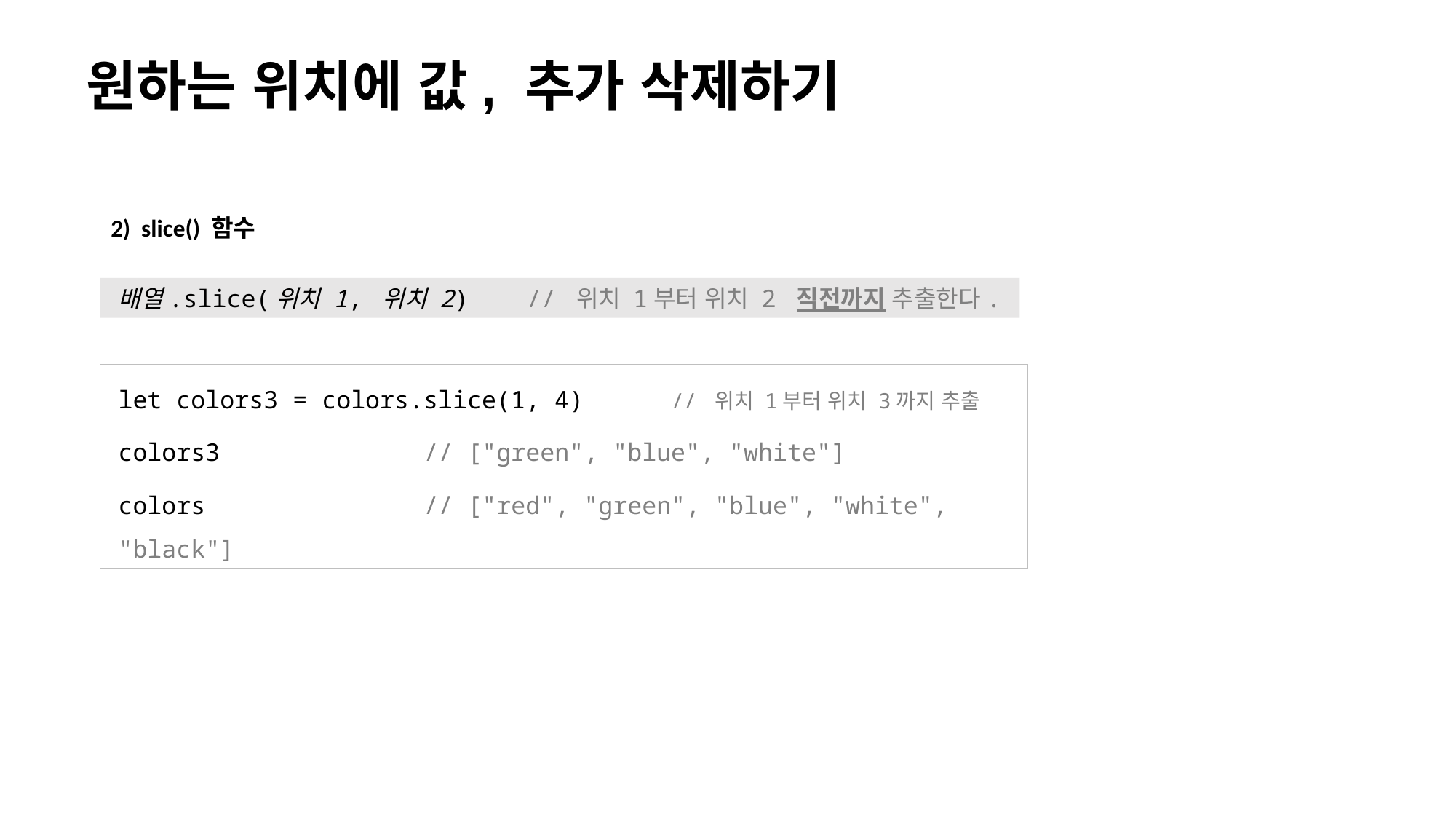

# 원하는 위치에 값, 추가 삭제하기
2)  slice() 함수
배열.slice(위치 1, 위치 2)    // 위치 1부터 위치 2 직전까지 추출한다.
let colors3 = colors.slice(1, 4)      // 위치 1부터 위치 3까지 추출
colors3              // ["green", "blue", "white"]
colors               // ["red", "green", "blue", "white", "black"]